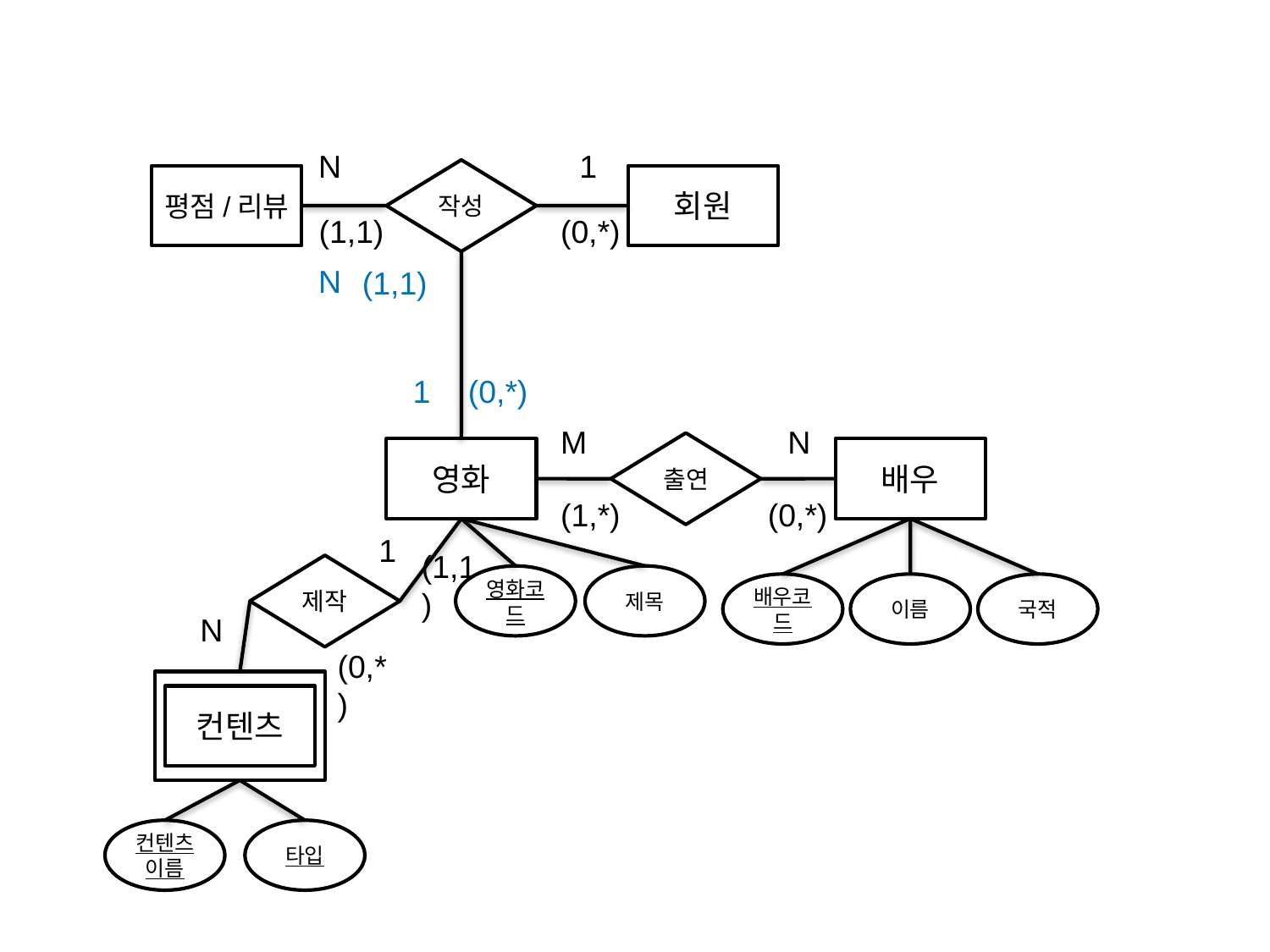

N
1
작성
평점/리뷰
회원
(1,1)
(0,*)
N
(1,1)
1
(0,*)
M
N
출연
영화
배우
(1,*)
(0,*)
1
(1,1)
제작
영화코드
제목
배우코드
이름
국적
N
(0,*)

컨텐츠
컨텐츠이름
타입